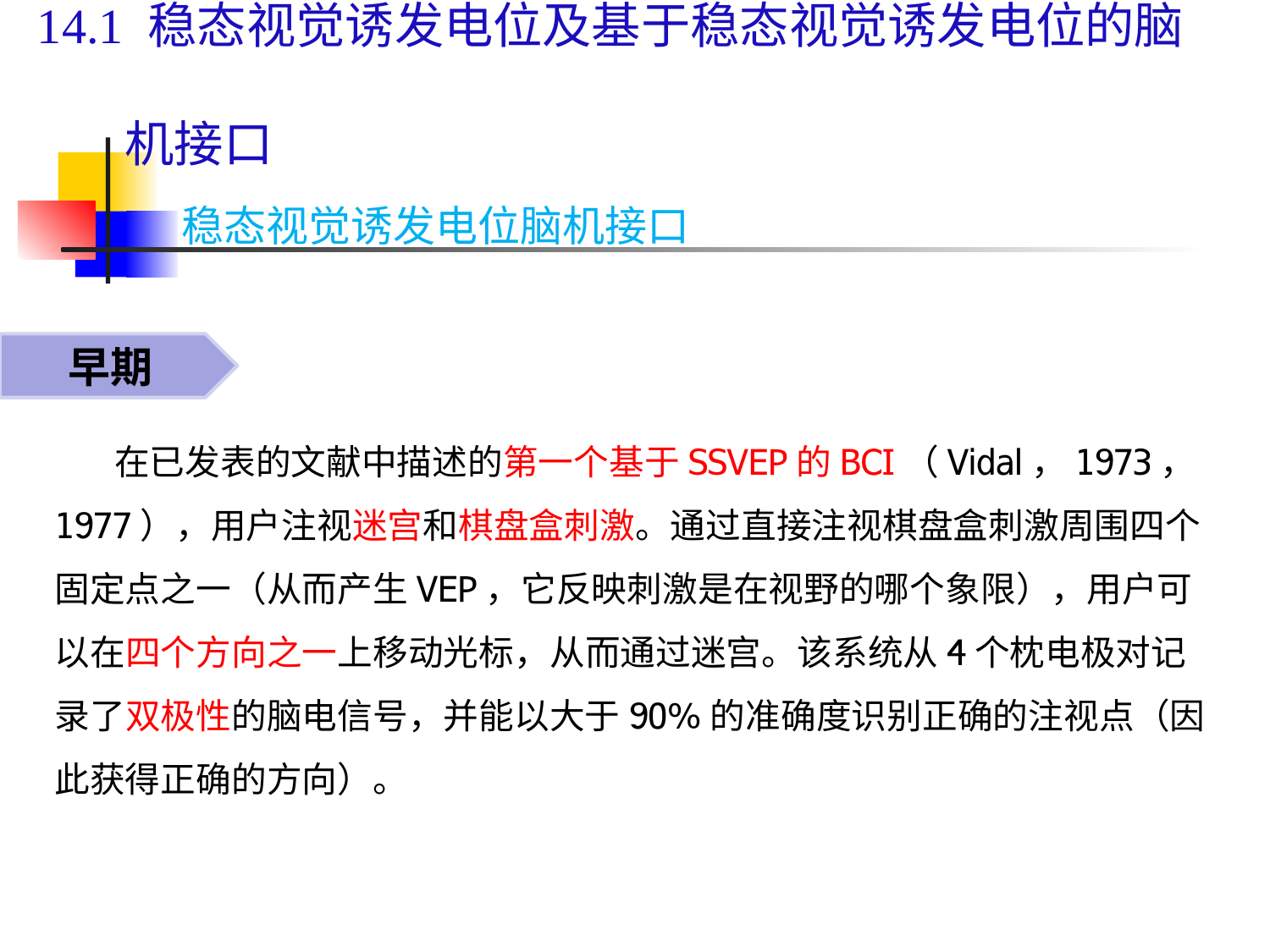

# 14.1 稳态视觉诱发电位及基于稳态视觉诱发电位的脑 机接口
稳态视觉诱发电位脑机接口
早期
性能比较
       在已发表的文献中描述的第一个基于SSVEP的BCI（Vidal，1973，1977），用户注视迷宫和棋盘盒刺激。通过直接注视棋盘盒刺激周围四个固定点之一（从而产生VEP，它反映刺激是在视野的哪个象限），用户可以在四个方向之一上移动光标，从而通过迷宫。该系统从4个枕电极对记录了双极性的脑电信号，并能以大于90%的准确度识别正确的注视点（因此获得正确的方向）。